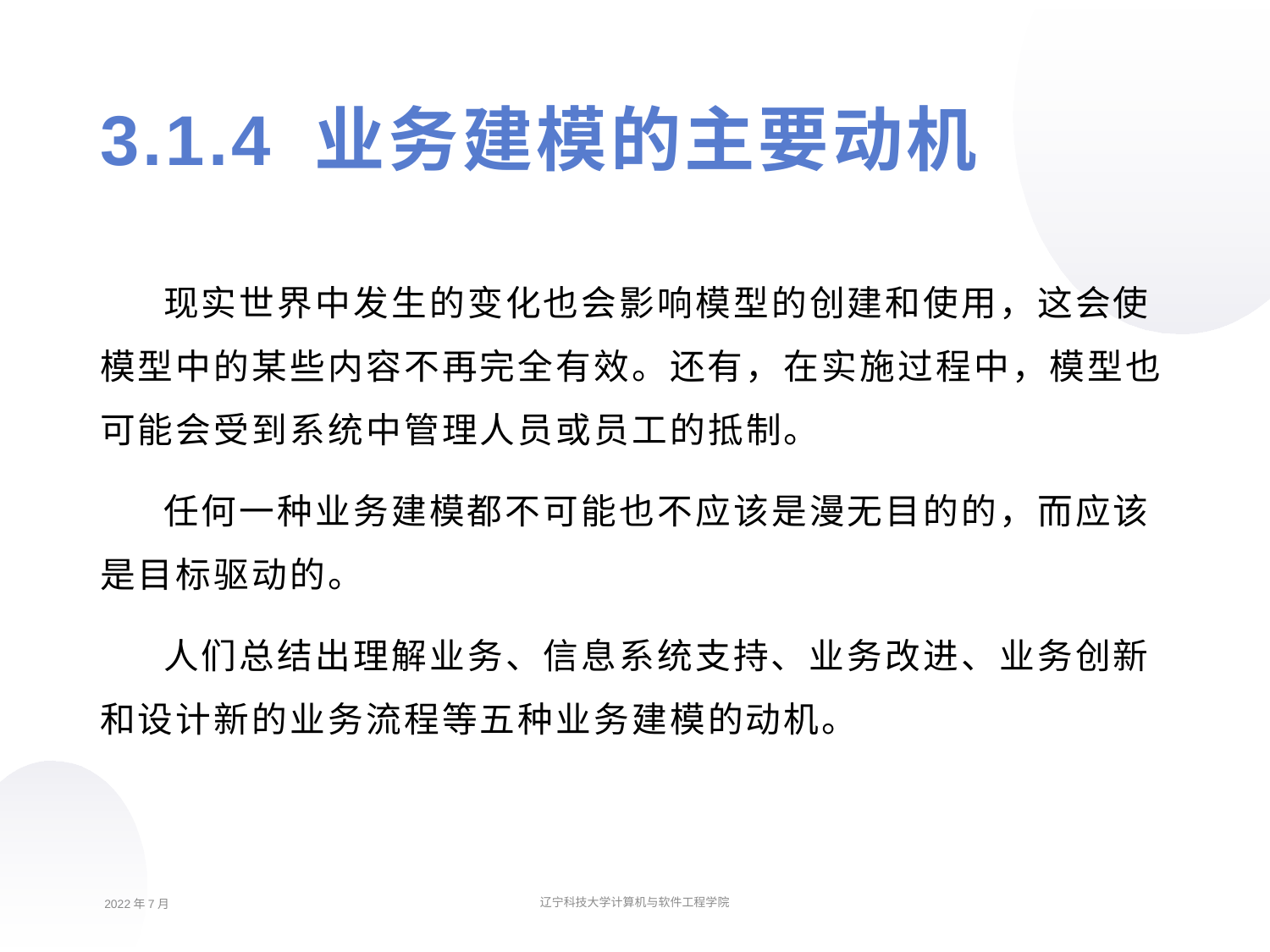

3.1.4 业务建模的主要动机
现实世界中发生的变化也会影响模型的创建和使用，这会使模型中的某些内容不再完全有效。还有，在实施过程中，模型也可能会受到系统中管理人员或员工的抵制。
任何一种业务建模都不可能也不应该是漫无目的的，而应该是目标驱动的。
人们总结出理解业务、信息系统支持、业务改进、业务创新和设计新的业务流程等五种业务建模的动机。

2022年7月
辽宁科技大学计算机与软件工程学院
26